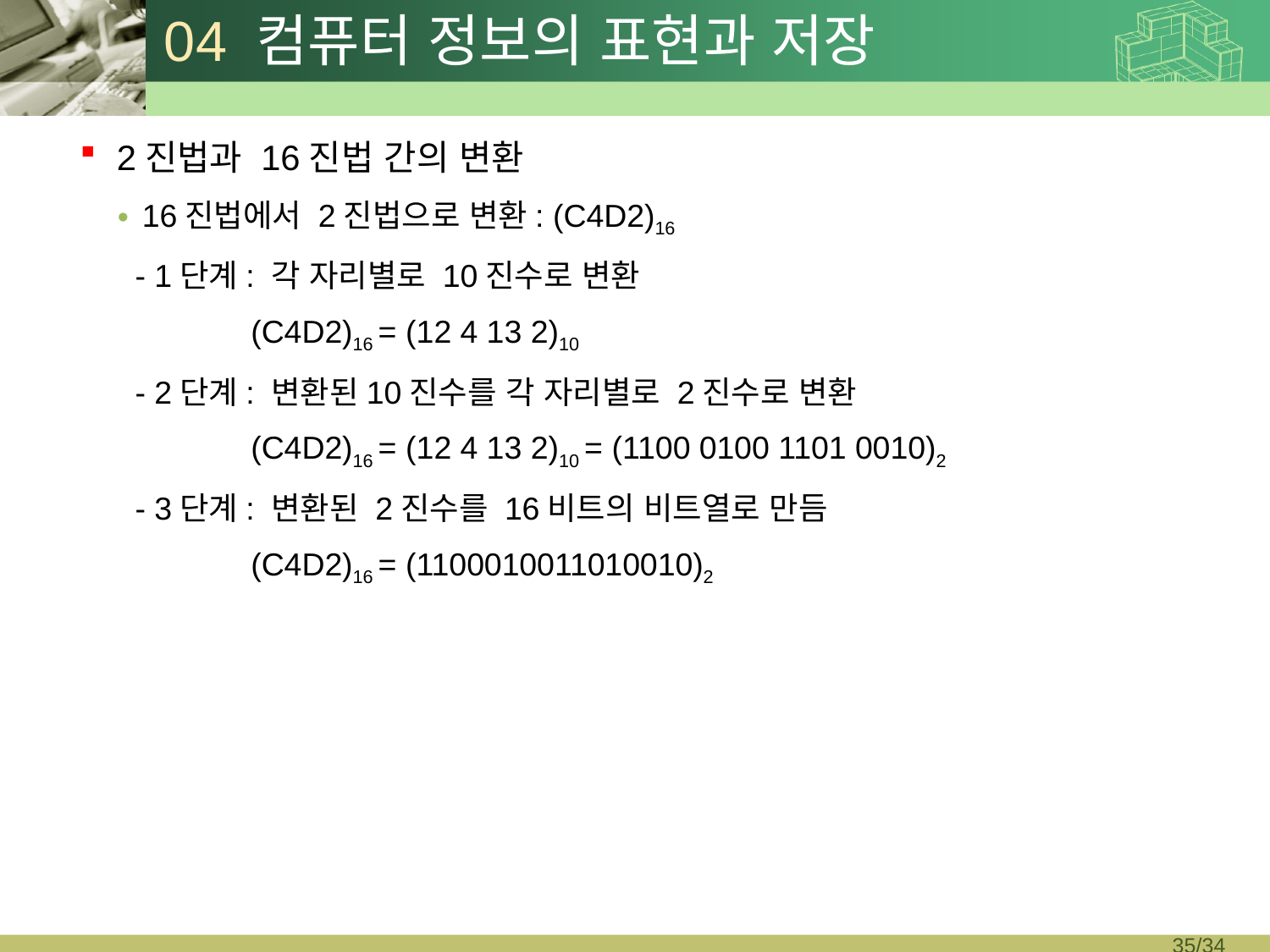

# 04 컴퓨터 정보의 표현과 저장
2진법과 16진법 간의 변환
16진법에서 2진법으로 변환: (C4D2)16
  - 1단계: 각 자리별로 10진수로 변환
               (C4D2)16 = (12 4 13 2)10
  - 2단계: 변환된10진수를 각 자리별로 2진수로 변환
               (C4D2)16 = (12 4 13 2)10 = (1100 0100 1101 0010)2
  - 3단계: 변환된 2진수를 16비트의 비트열로 만듬
               (C4D2)16 = (1100010011010010)2